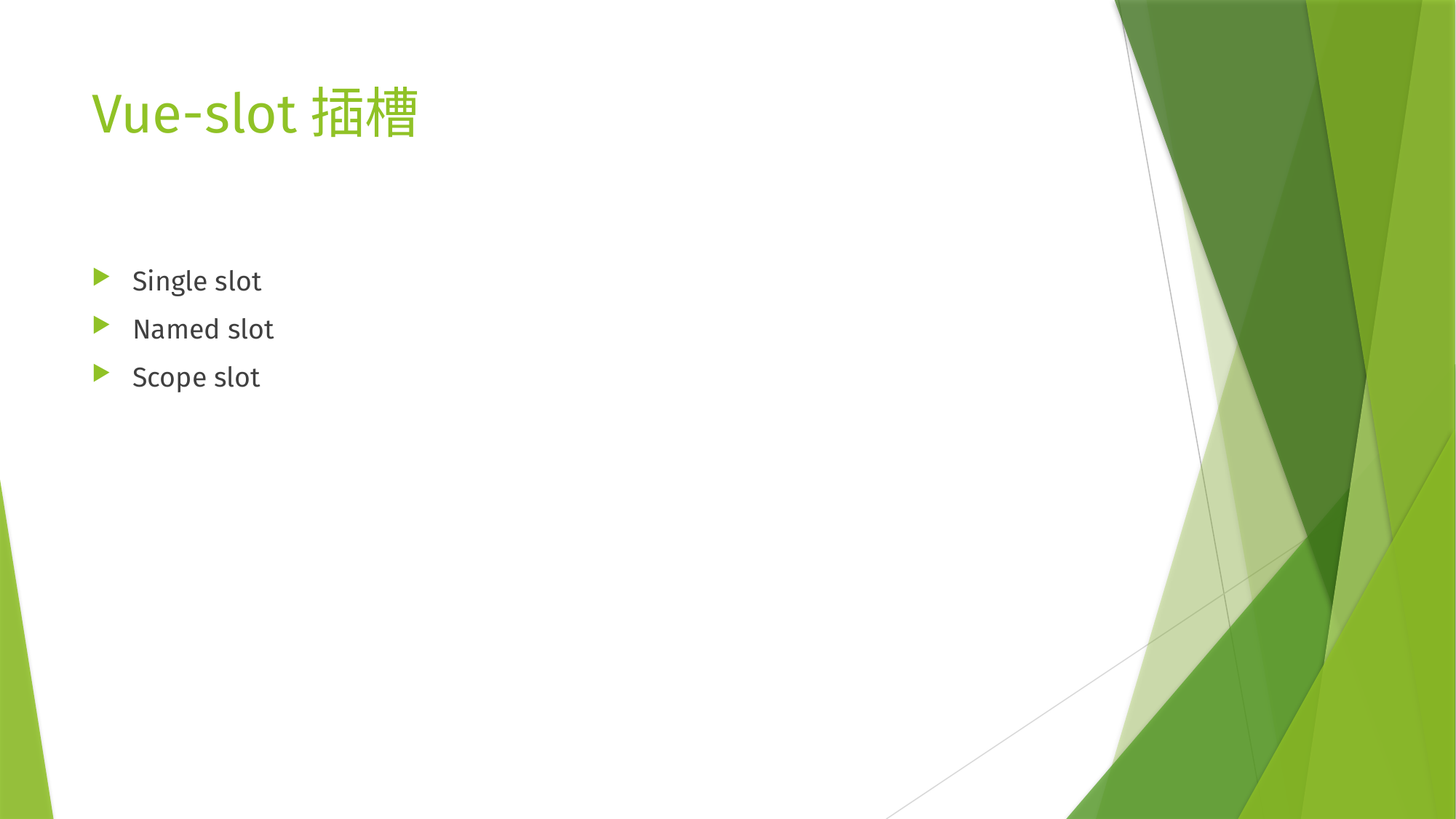

# Vue-slot插槽
Single slot
Named slot
Scope slot